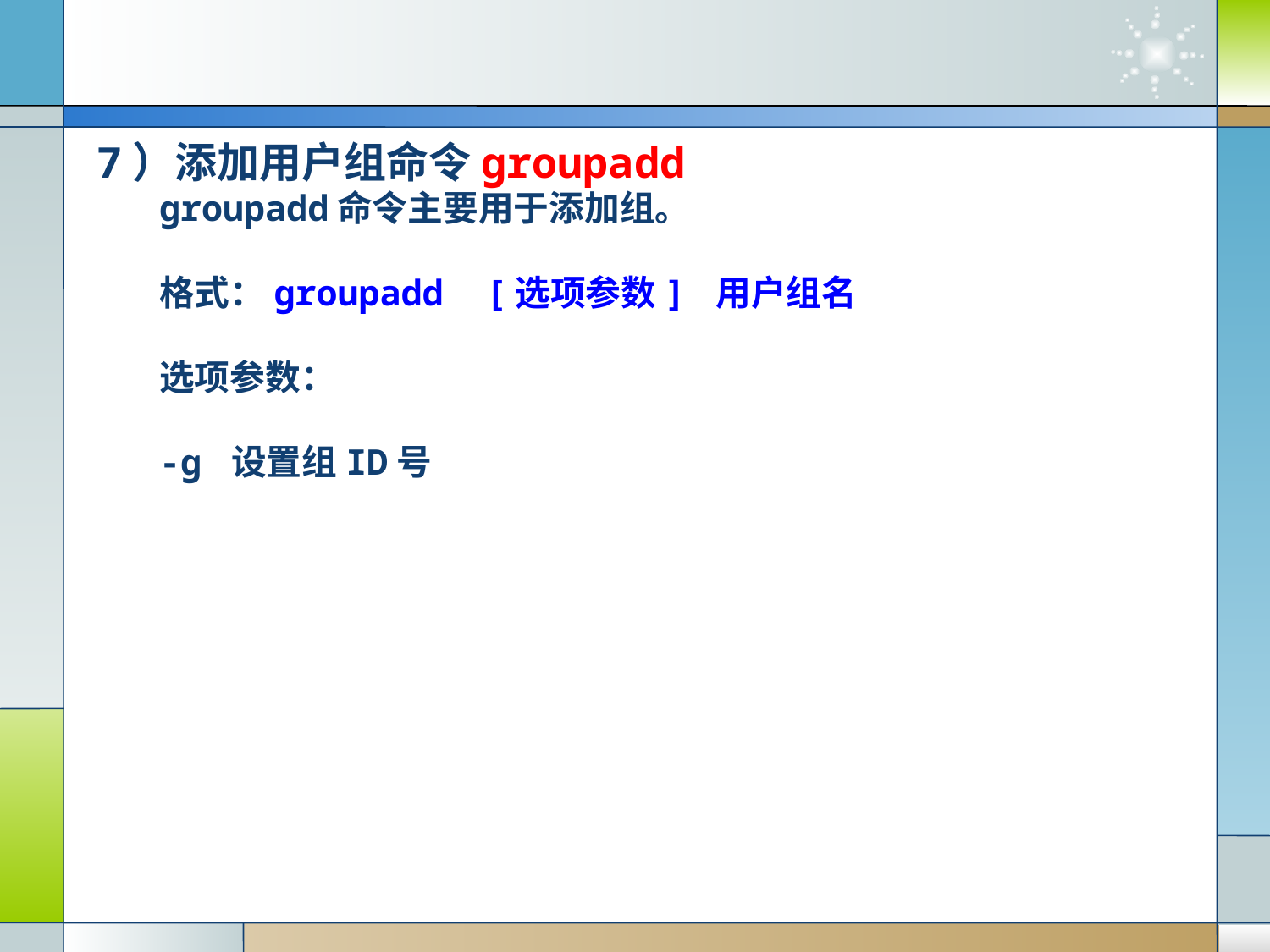

7）添加用户组命令groupadd
groupadd命令主要用于添加组。

格式：groupadd  [选项参数] 用户组名

选项参数：

-g 设置组ID号